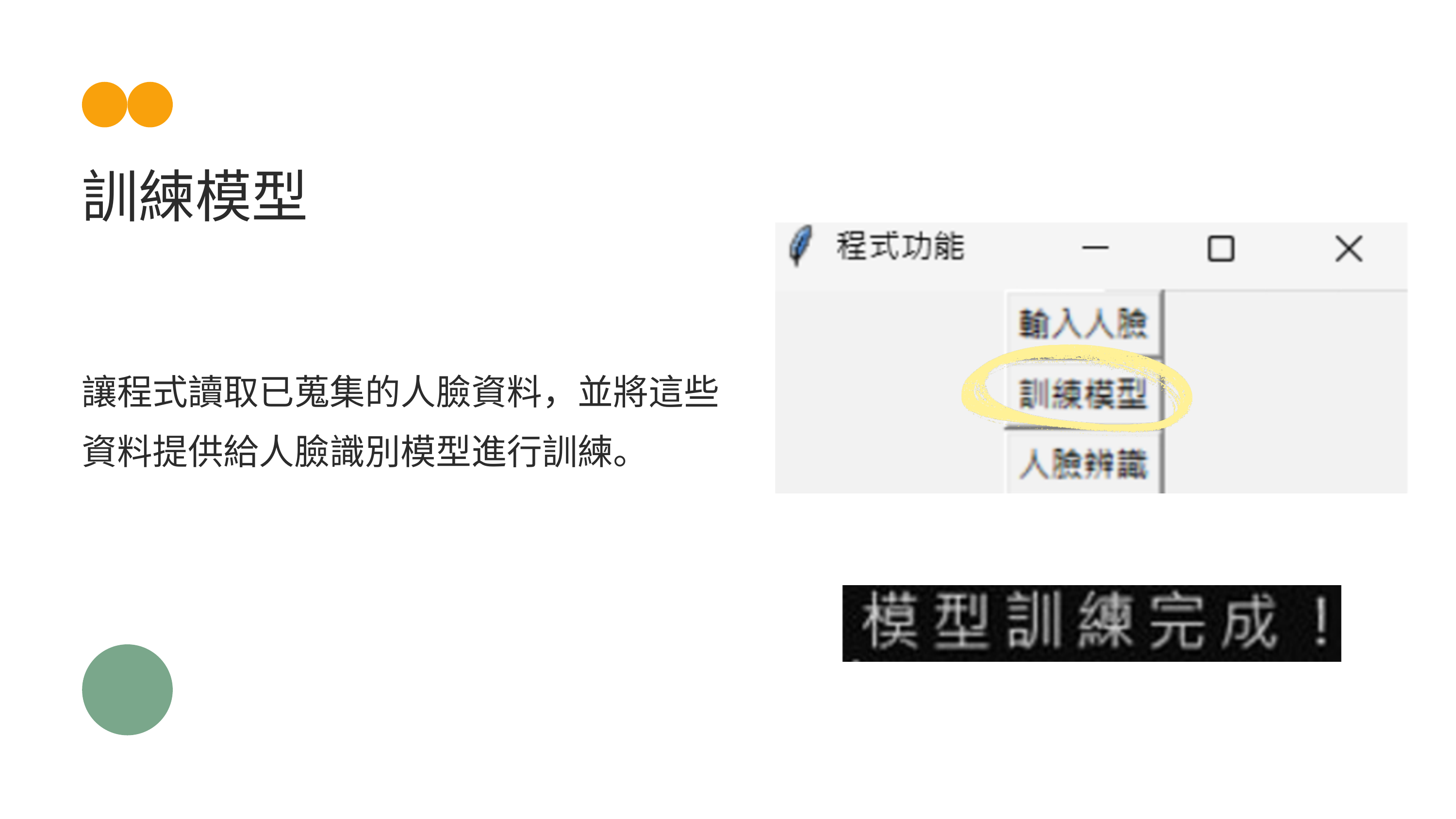

訓練模型

讓程式讀取已蒐集的人臉資料，並將這些資料提供給人臉識別模型進行訓練。